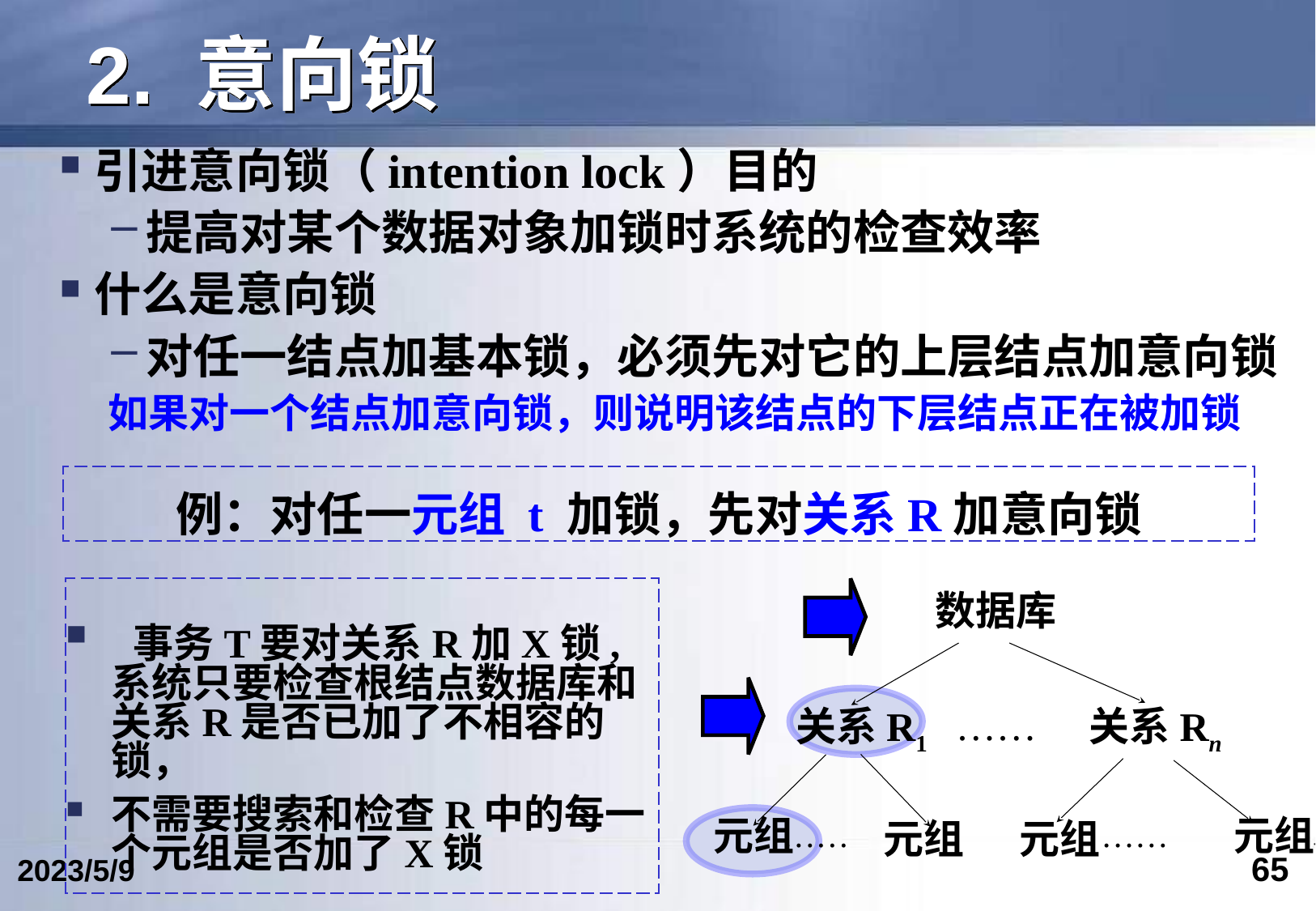

# 2. 意向锁
引进意向锁（intention lock）目的
提高对某个数据对象加锁时系统的检查效率
什么是意向锁
对任一结点加基本锁，必须先对它的上层结点加意向锁
如果对一个结点加意向锁，则说明该结点的下层结点正在被加锁

例：对任一元组 t 加锁，先对关系R加意向锁

 事务T要对关系R加X锁,  系统只要检查根结点数据库和关系R是否已加了不相容的锁，
不需要搜索和检查R中的每一个元组是否加了X锁

数据库

关系R1
关系Rn
……

元组
元组
……
……
元组
元组

65
2023/5/9